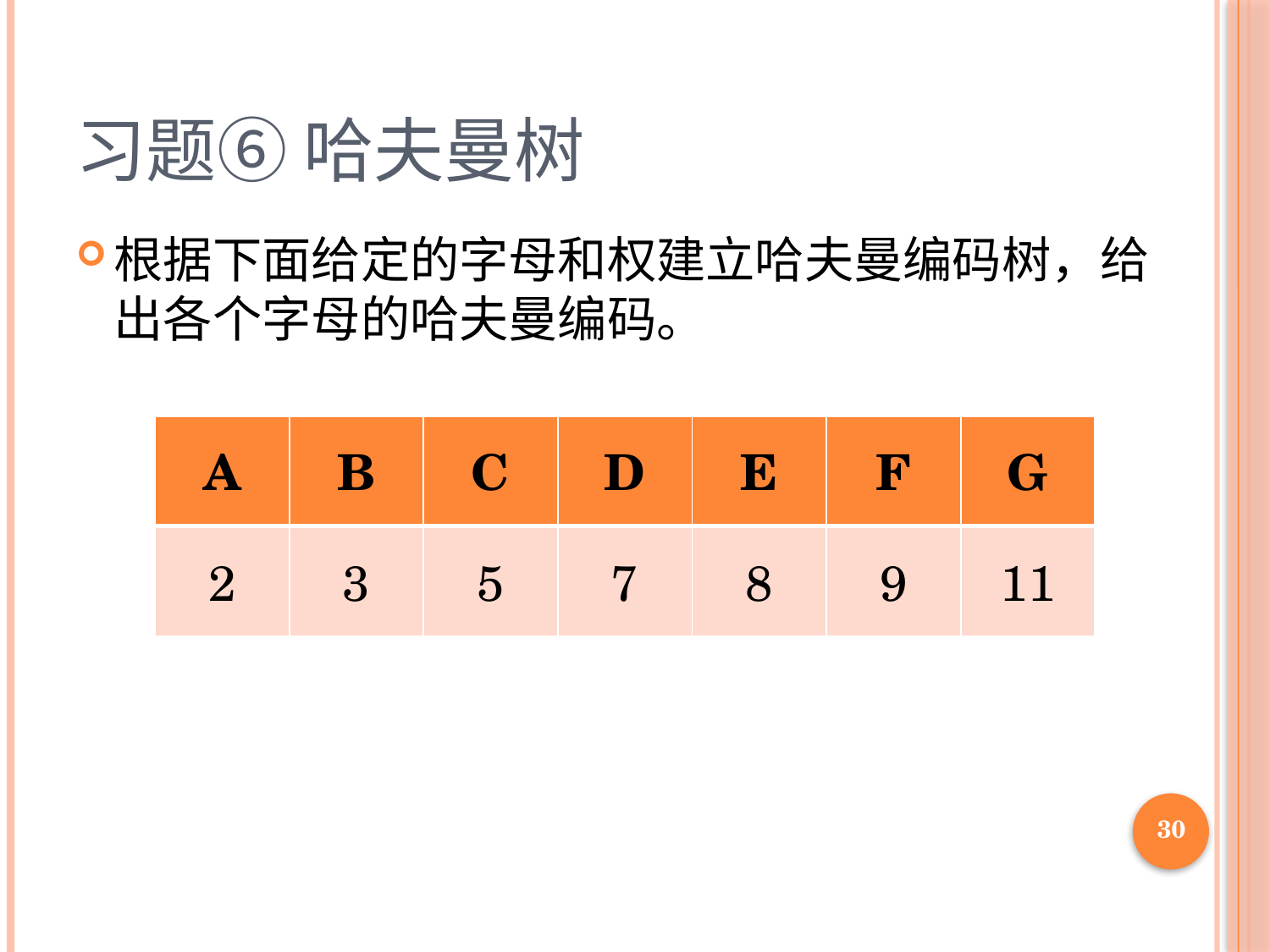

# 习题⑥ 哈夫曼树
根据下面给定的字母和权建立哈夫曼编码树，给出各个字母的哈夫曼编码。
| A | B | C | D | E | F | G |
| --- | --- | --- | --- | --- | --- | --- |
| 2 | 3 | 5 | 7 | 8 | 9 | 11 |
30